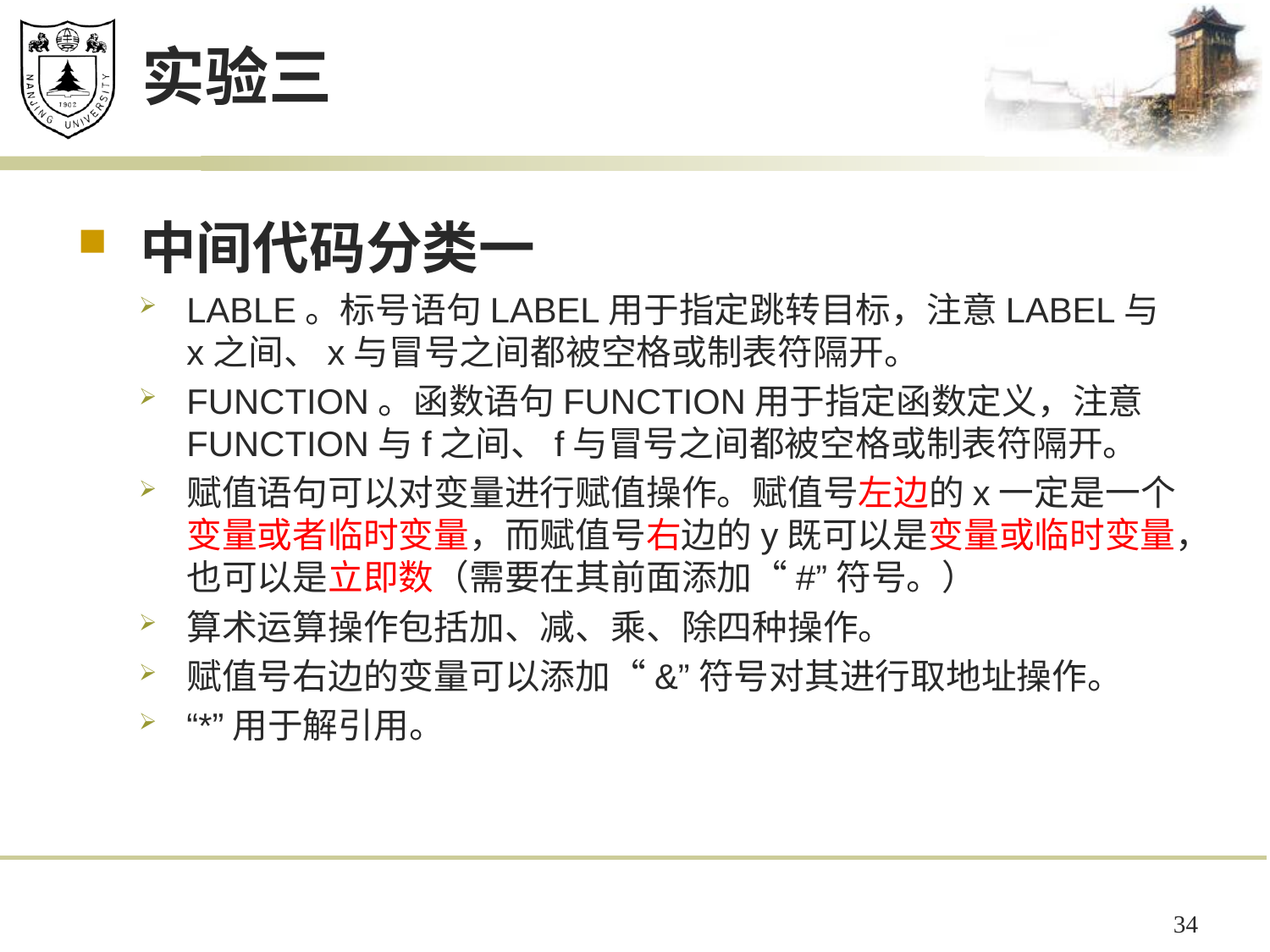

# 实验三
中间代码分类一
LABLE。标号语句LABEL用于指定跳转目标，注意LABEL与x之间、x与冒号之间都被空格或制表符隔开。
FUNCTION。函数语句FUNCTION用于指定函数定义，注意FUNCTION与f之间、f与冒号之间都被空格或制表符隔开。
赋值语句可以对变量进行赋值操作。赋值号左边的x一定是一个变量或者临时变量，而赋值号右边的y既可以是变量或临时变量，也可以是立即数（需要在其前面添加“#”符号。）
算术运算操作包括加、减、乘、除四种操作。
赋值号右边的变量可以添加“&”符号对其进行取地址操作。
“*”用于解引用。